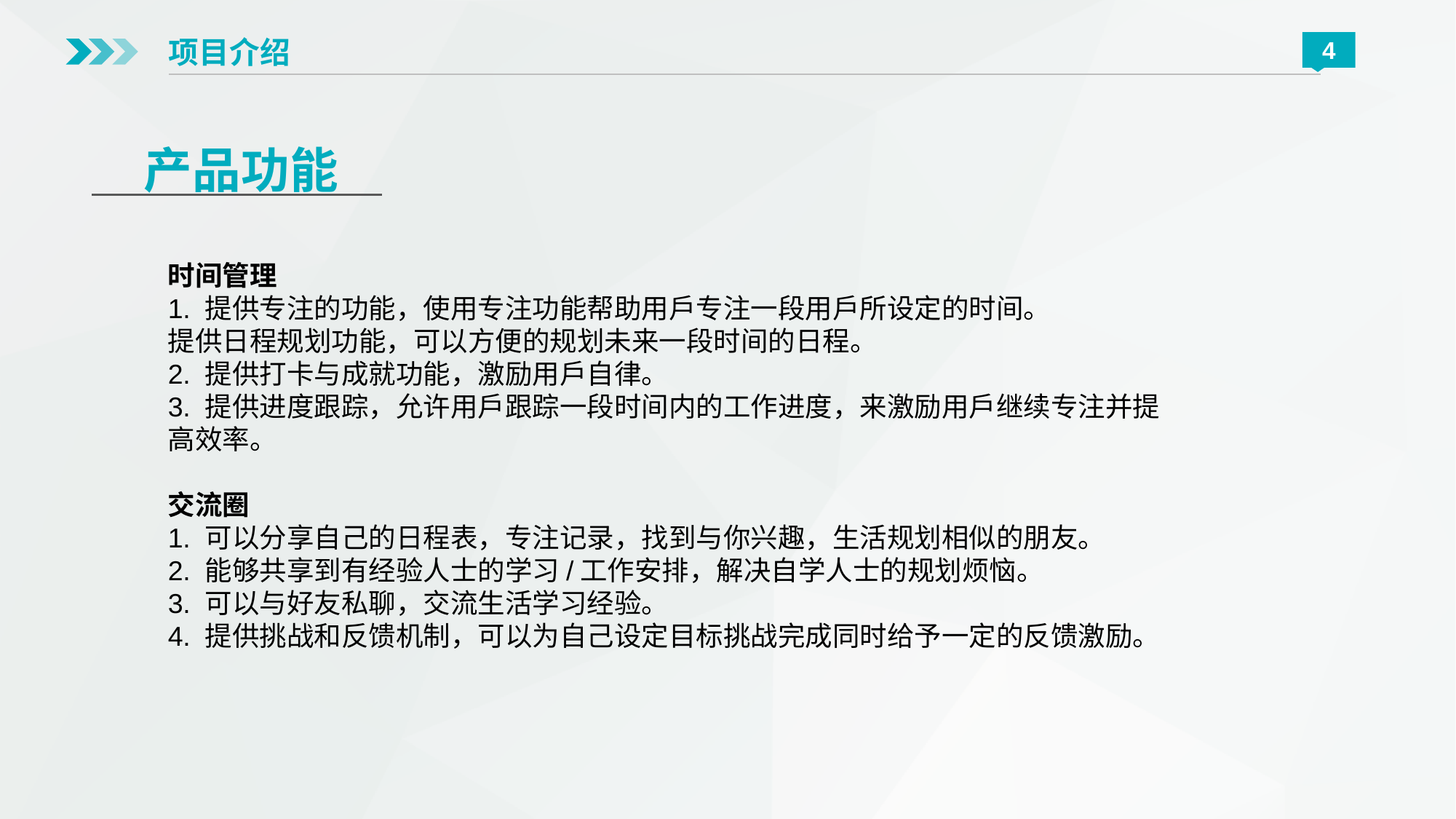

项目介绍
4

产品功能
时间管理
1. 提供专注的功能，使用专注功能帮助用戶专注一段用戶所设定的时间。
提供日程规划功能，可以方便的规划未来一段时间的日程。
2. 提供打卡与成就功能，激励用戶自律。
3. 提供进度跟踪，允许用戶跟踪一段时间内的工作进度，来激励用戶继续专注并提高效率。
交流圈
1. 可以分享自己的日程表，专注记录，找到与你兴趣，生活规划相似的朋友。
2. 能够共享到有经验人士的学习/工作安排，解决自学人士的规划烦恼。
3. 可以与好友私聊，交流生活学习经验。
4. 提供挑战和反馈机制，可以为自己设定目标挑战完成同时给予一定的反馈激励。